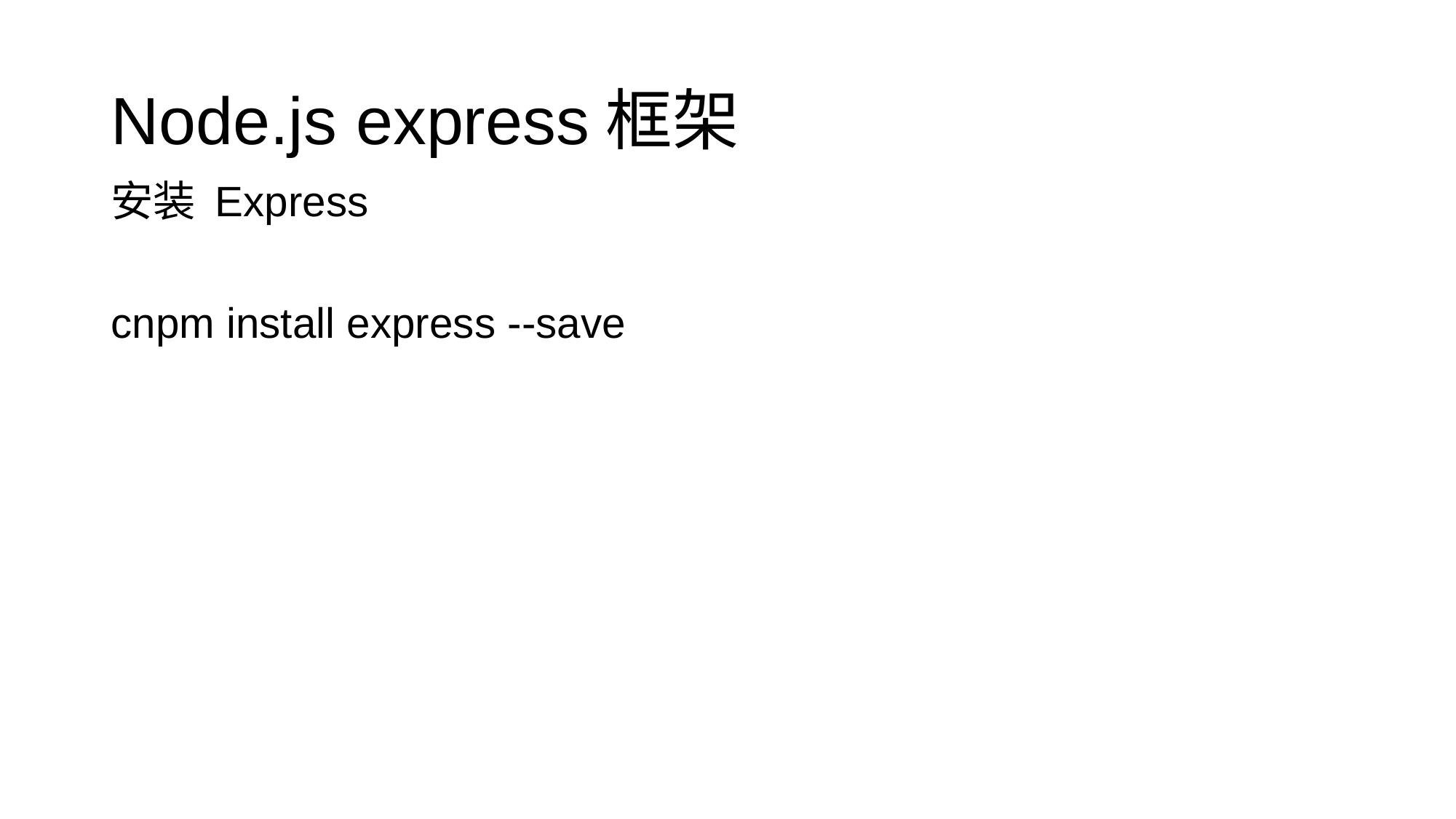

# Node.js express框架
安装 Express

cnpm install express --save